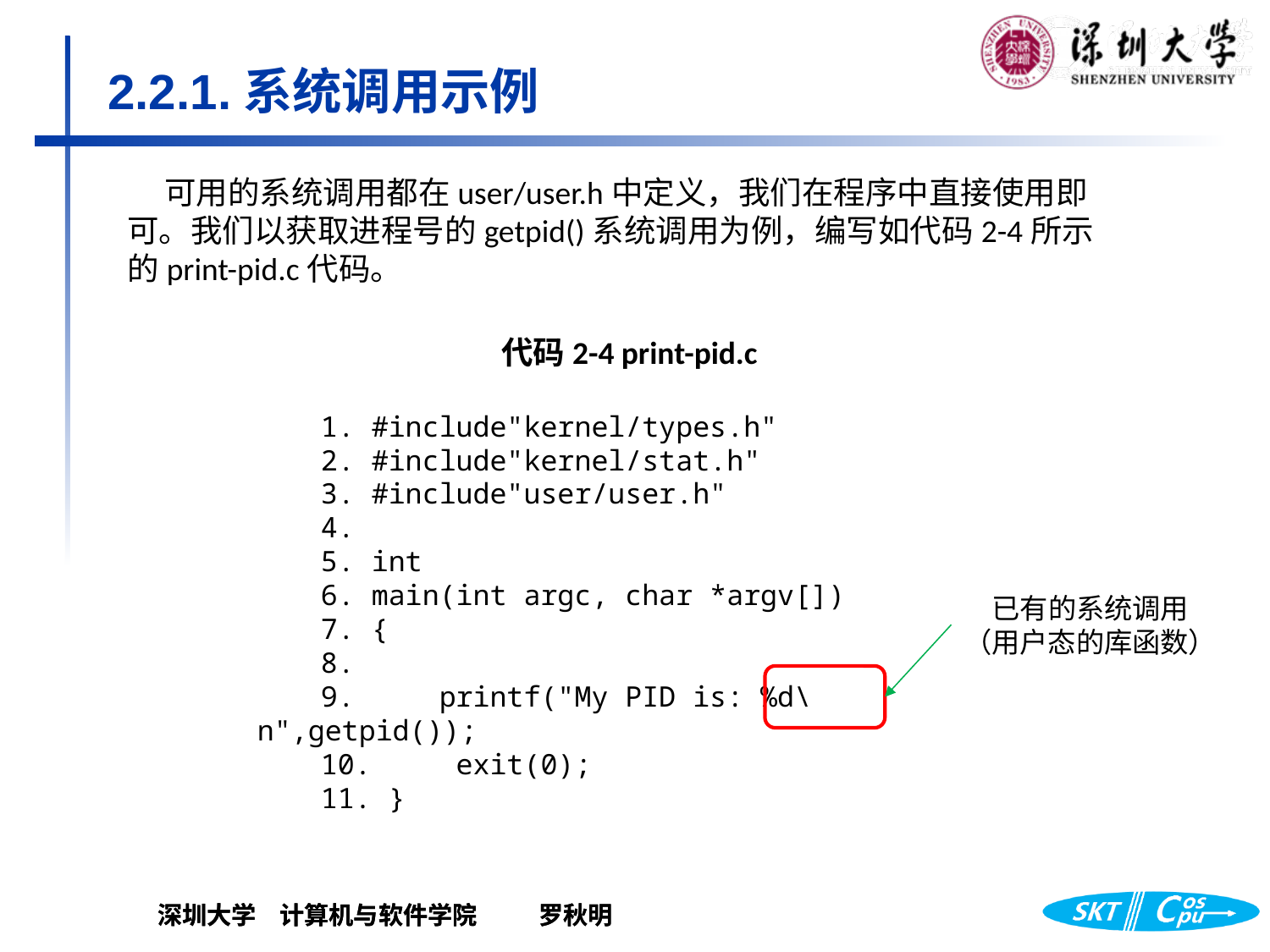

# 2.2.1.系统调用示例
可用的系统调用都在user/user.h中定义，我们在程序中直接使用即可。我们以获取进程号的getpid()系统调用为例，编写如代码2-4所示的print-pid.c代码。
代码2-4 print-pid.c

1. #include"kernel/types.h"
2. #include"kernel/stat.h"
3. #include"user/user.h"
4.
5. int
6. main(int argc, char *argv[])
7. {
8.
9.     printf("My PID is: %d\n",getpid());
10.     exit(0);
11. }
已有的系统调用
（用户态的库函数）